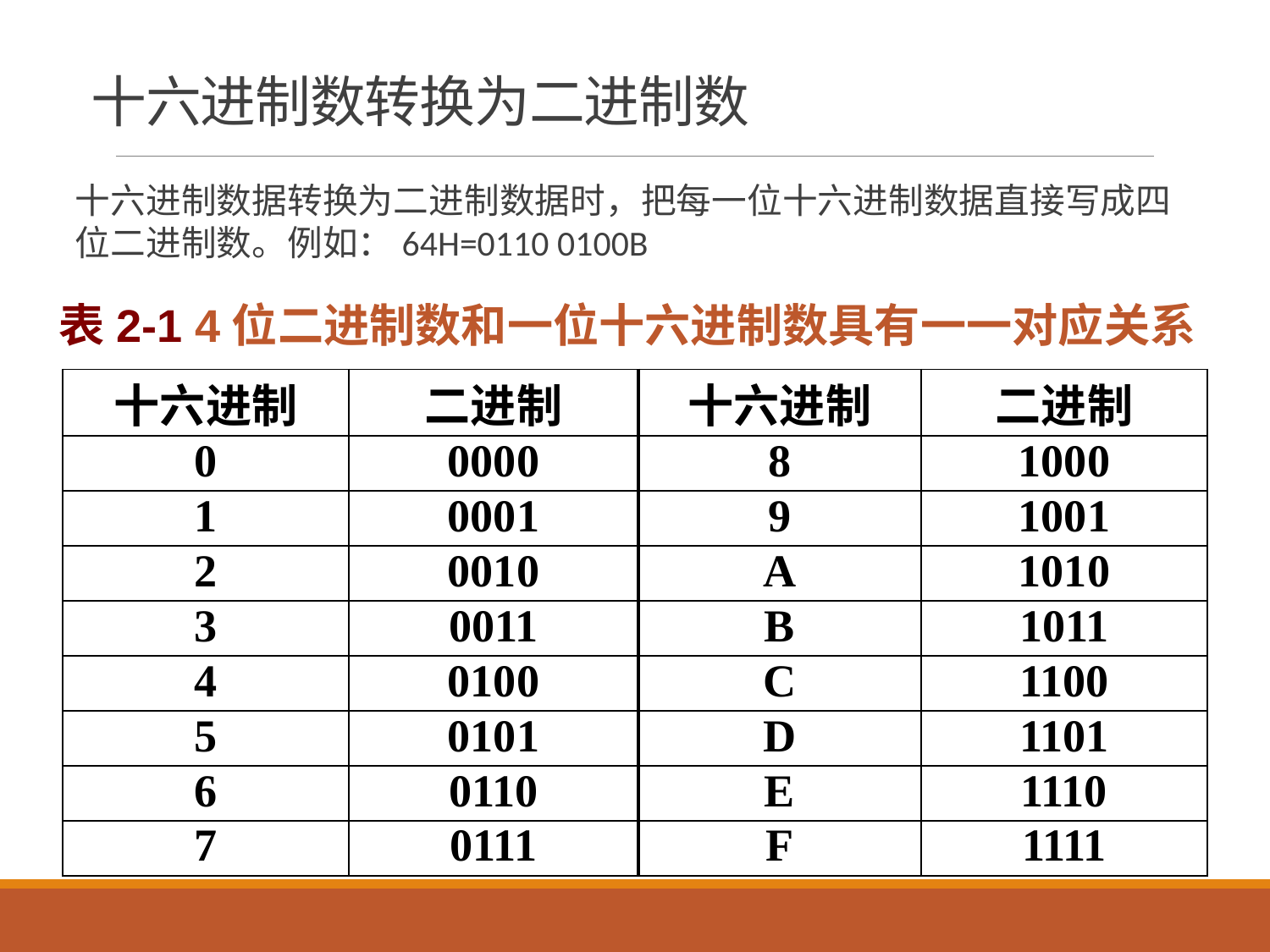

# 十六进制数转换为二进制数
十六进制数据转换为二进制数据时，把每一位十六进制数据直接写成四位二进制数。例如：64H=0110 0100B
表2-1 4位二进制数和一位十六进制数具有一一对应关系
| 十六进制 | 二进制 | 十六进制 | 二进制 |
| --- | --- | --- | --- |
| 0 | 0000 | 8 | 1000 |
| 1 | 0001 | 9 | 1001 |
| 2 | 0010 | A | 1010 |
| 3 | 0011 | B | 1011 |
| 4 | 0100 | C | 1100 |
| 5 | 0101 | D | 1101 |
| 6 | 0110 | E | 1110 |
| 7 | 0111 | F | 1111 |